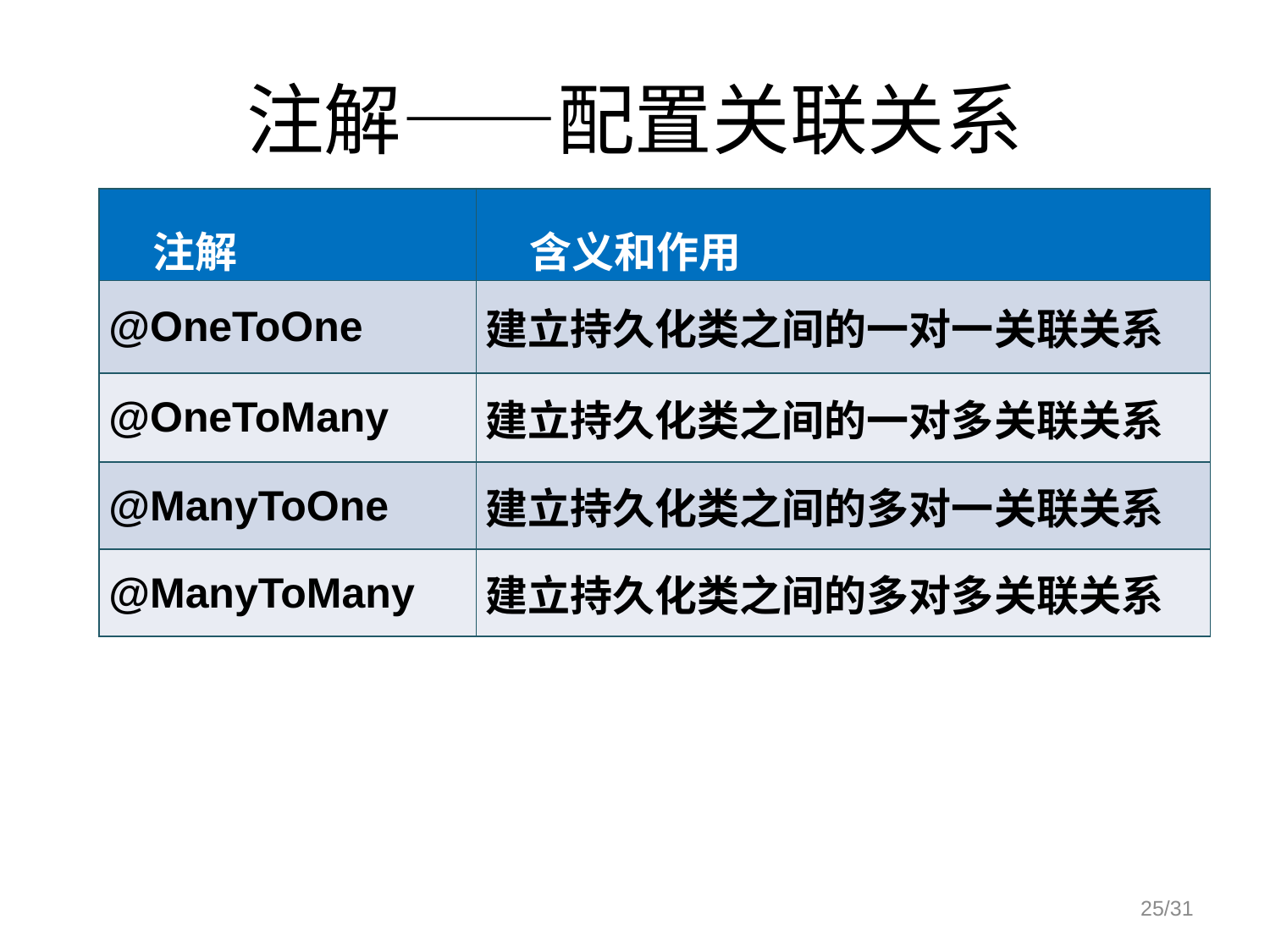

# 注解——配置关联关系
| 注解 | 含义和作用 |
| --- | --- |
| @OneToOne | 建立持久化类之间的一对一关联关系 |
| @OneToMany | 建立持久化类之间的一对多关联关系 |
| @ManyToOne | 建立持久化类之间的多对一关联关系 |
| @ManyToMany | 建立持久化类之间的多对多关联关系 |
25/31